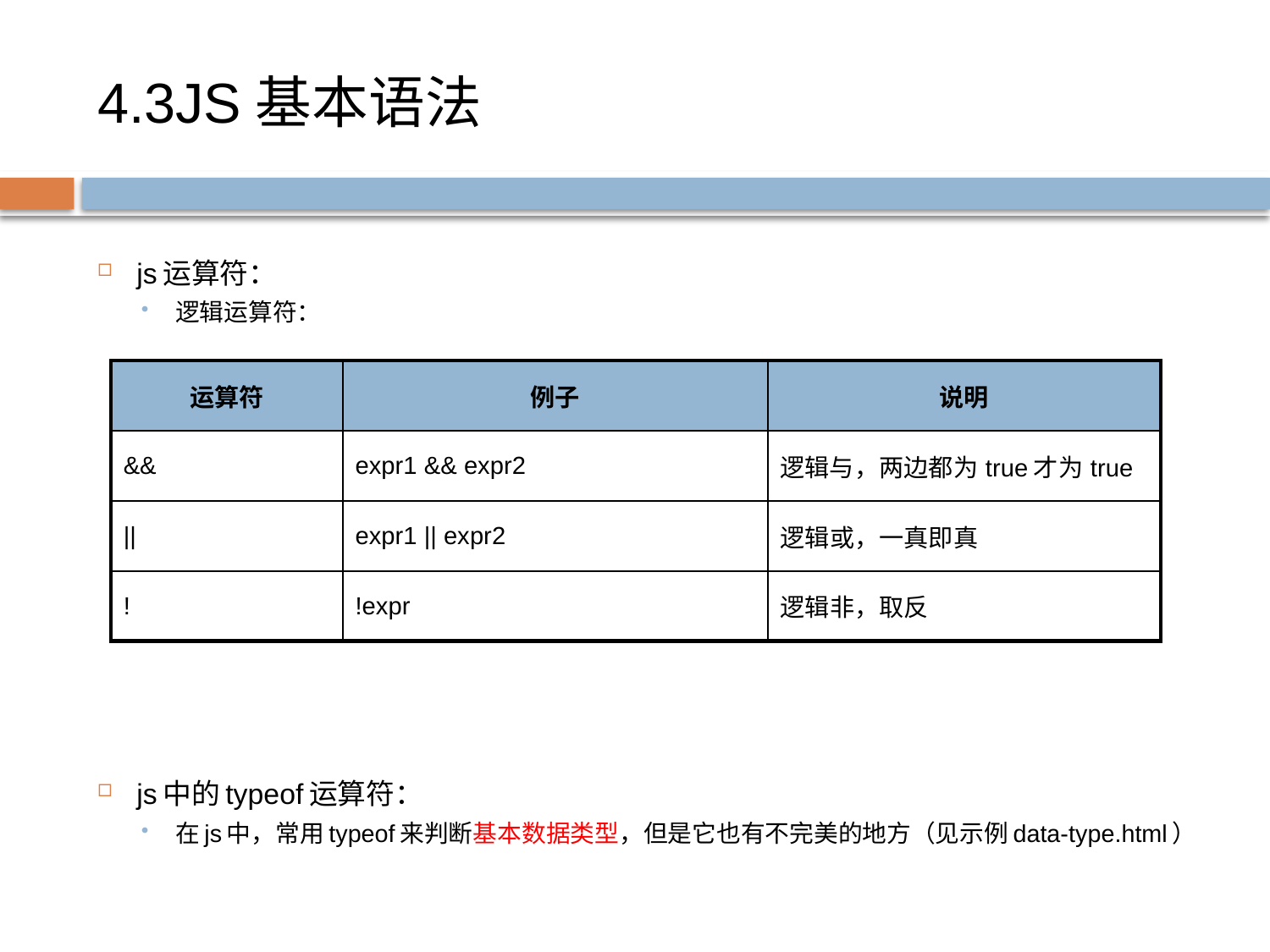

# 4.3JS基本语法
js运算符：
逻辑运算符：

js中的typeof运算符：
在js中，常用typeof来判断基本数据类型，但是它也有不完美的地方（见示例data-type.html）
| 运算符 | 例子 | 说明 |
| --- | --- | --- |
| && | expr1 && expr2 | 逻辑与，两边都为true才为true |
| || | expr1 || expr2 | 逻辑或，一真即真 |
| ! | !expr | 逻辑非，取反 |